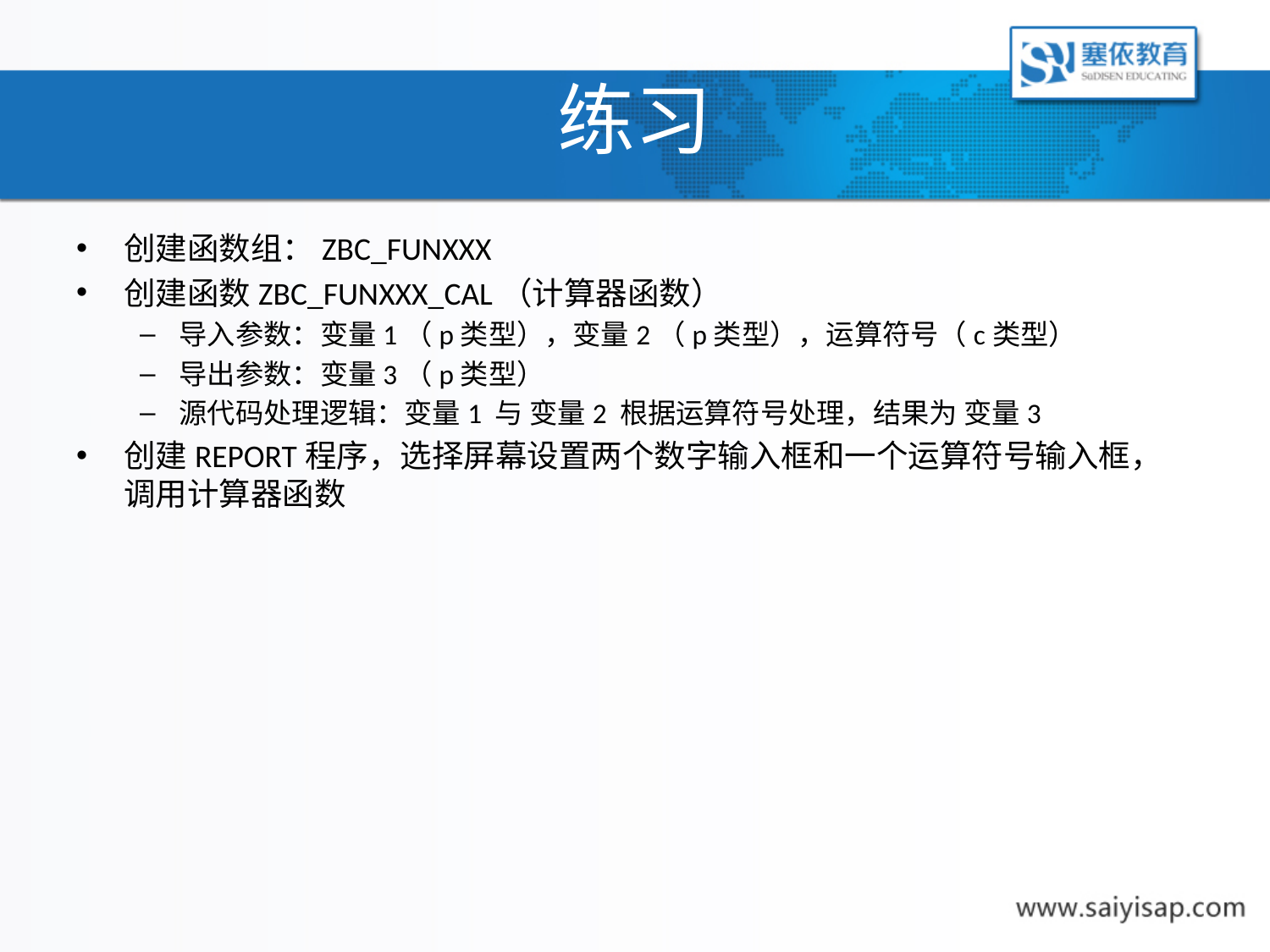

# 练习
创建函数组：ZBC_FUNXXX
创建函数ZBC_FUNXXX_CAL（计算器函数）
导入参数：变量1（p类型），变量2（p类型），运算符号（c类型）
导出参数：变量3（p类型）
源代码处理逻辑：变量1 与 变量2 根据运算符号处理，结果为 变量3
创建REPORT程序，选择屏幕设置两个数字输入框和一个运算符号输入框，调用计算器函数